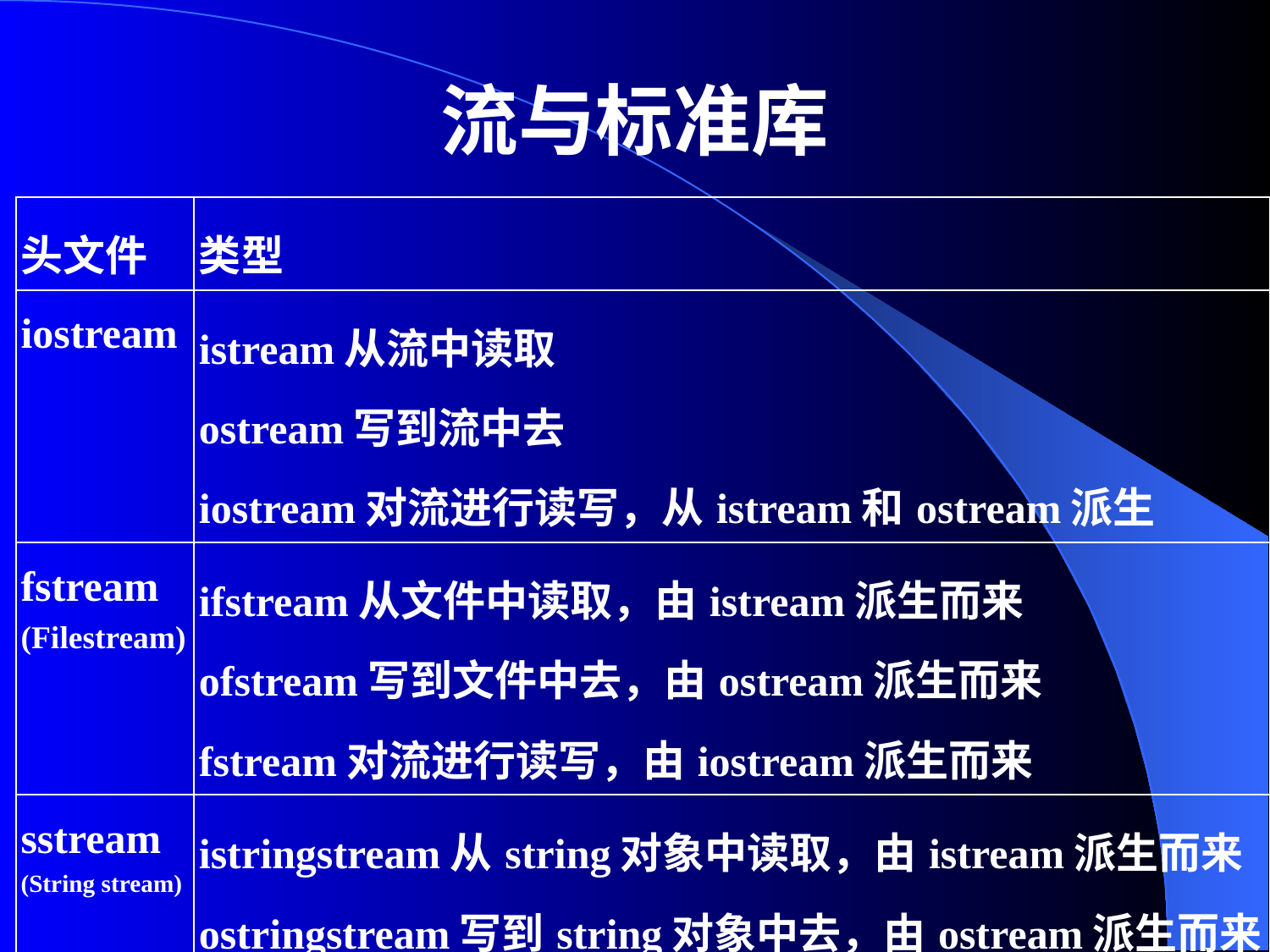

# 流与标准库
| 头文件 | 类型 |
| --- | --- |
| iostream | istream从流中读取 ostream写到流中去 iostream对流进行读写，从istream和ostream派生 |
| fstream (Filestream) | ifstream从文件中读取，由istream派生而来 ofstream写到文件中去，由ostream派生而来 fstream对流进行读写，由iostream派生而来 |
| sstream (String stream) | istringstream从string对象中读取，由istream派生而来 ostringstream写到string对象中去，由ostream派生而来 stringstream对string对象进行读写，由iostream派生而来 |